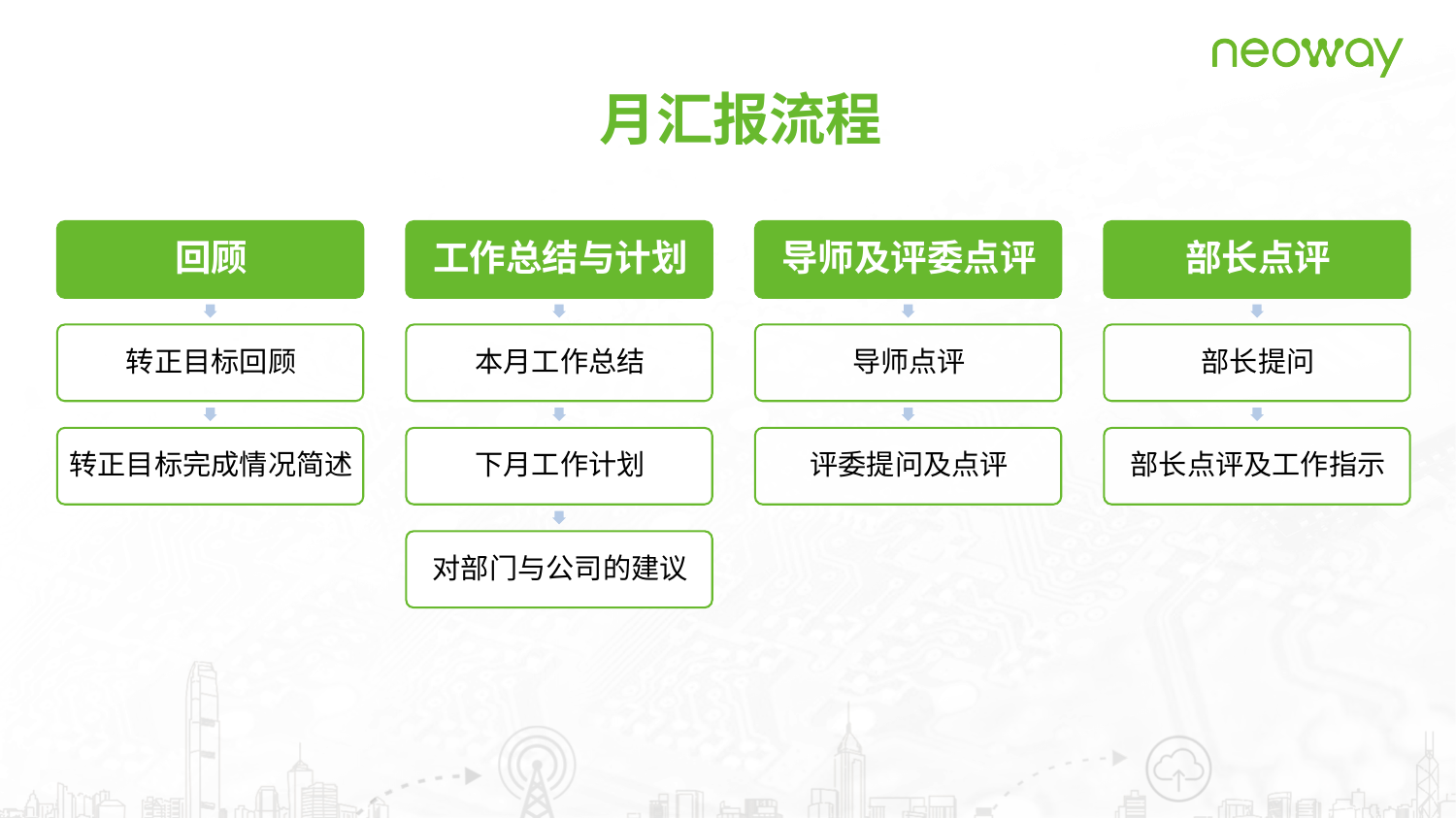

月汇报流程
回顾
转正目标回顾
转正目标完成情况简述
工作总结与计划
本月工作总结
下月工作计划
对部门与公司的建议
导师及评委点评
导师点评
评委提问及点评
部长点评
部长提问
部长点评及工作指示